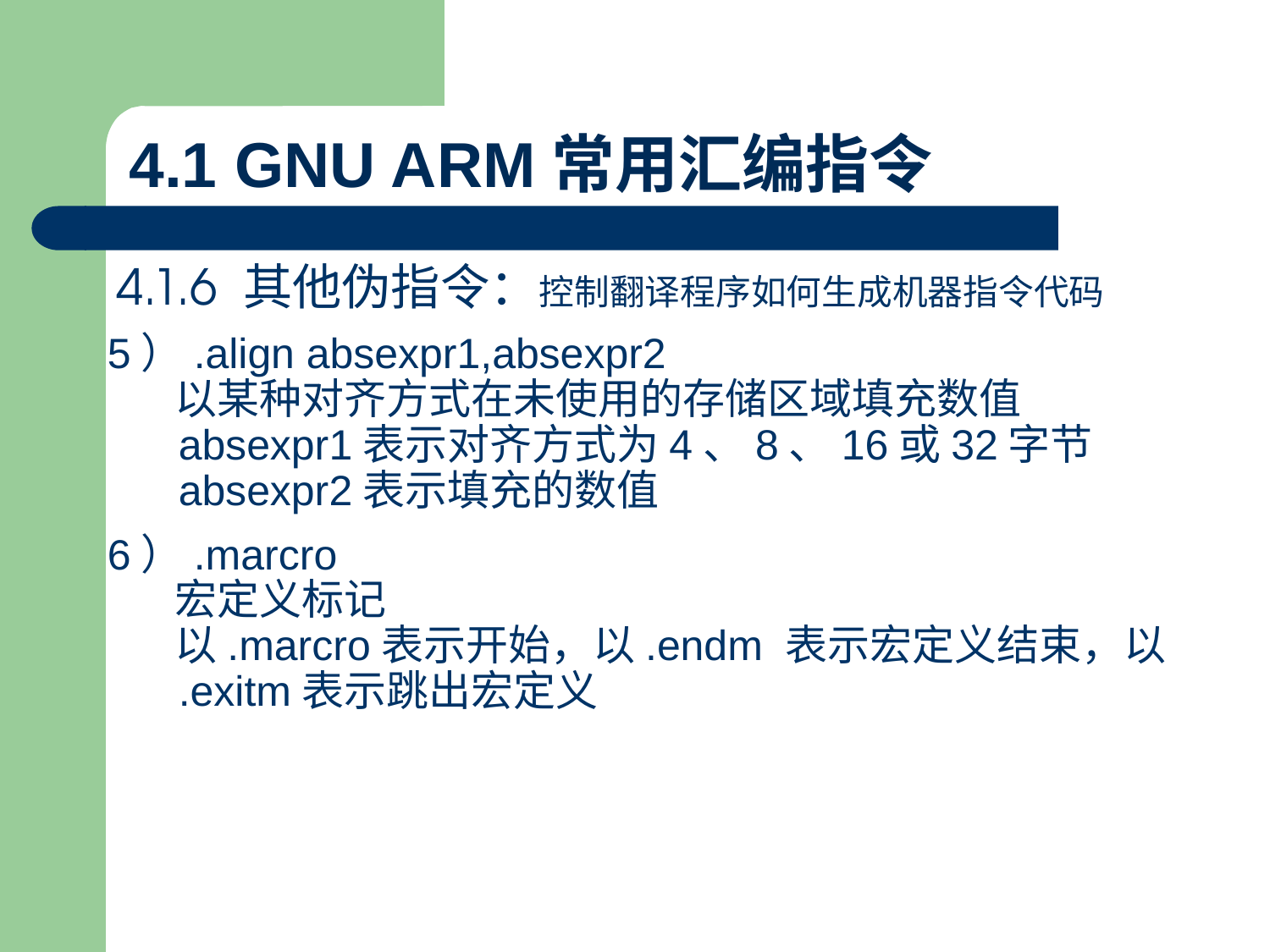

# 4.1 GNU ARM常用汇编指令
4.1.6 其他伪指令：控制翻译程序如何生成机器指令代码
5）.align absexpr1,absexpr2
      以某种对齐方式在未使用的存储区域填充数值
      absexpr1表示对齐方式为4、8、16或32字节
      absexpr2表示填充的数值
6）.marcro
      宏定义标记
      以.marcro表示开始，以.endm 表示宏定义结束，以
      .exitm表示跳出宏定义